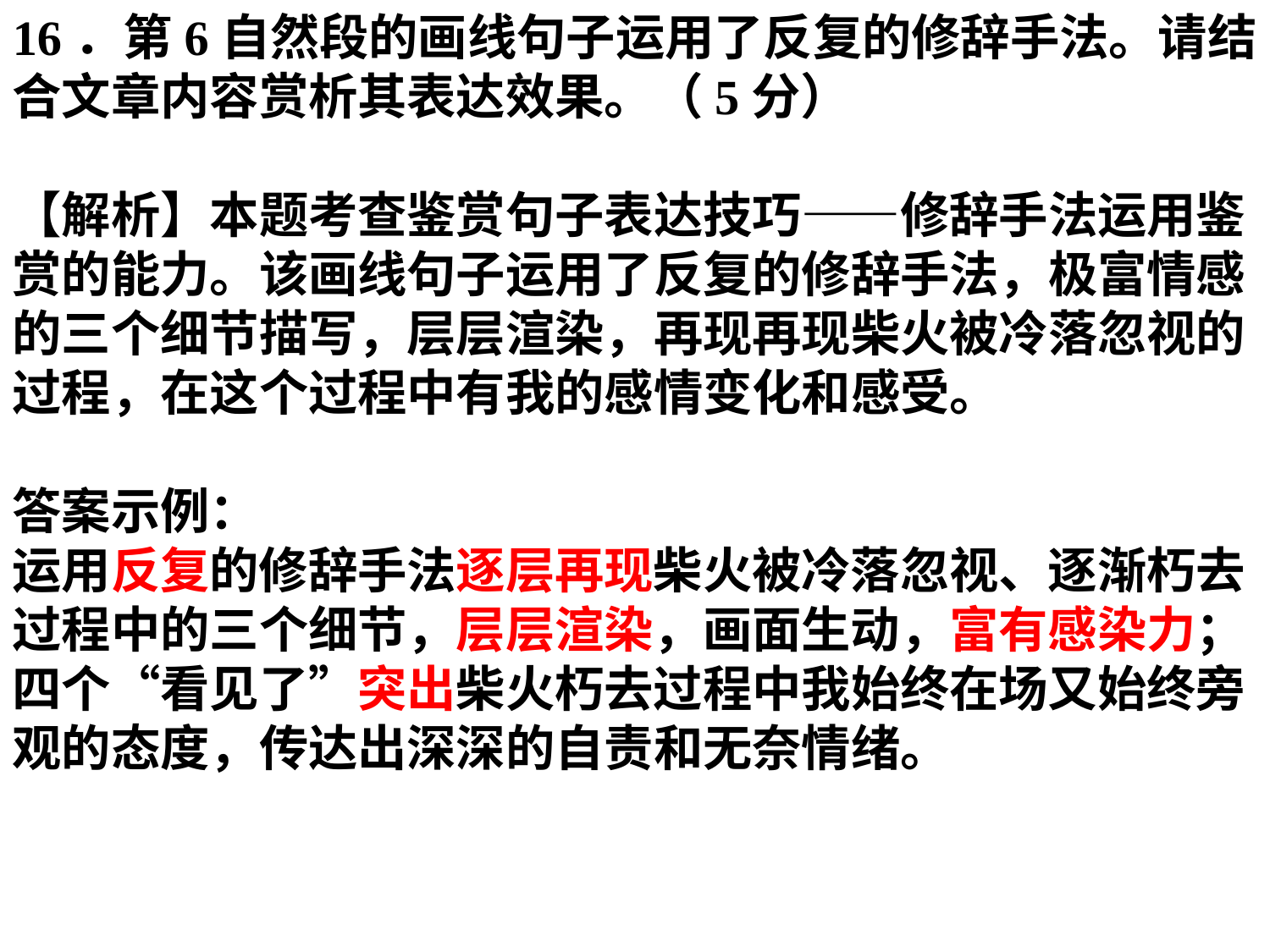

16．第6自然段的画线句子运用了反复的修辞手法。请结合文章内容赏析其表达效果。（5分）

【解析】本题考查鉴赏句子表达技巧——修辞手法运用鉴赏的能力。该画线句子运用了反复的修辞手法，极富情感的三个细节描写，层层渲染，再现再现柴火被冷落忽视的过程，在这个过程中有我的感情变化和感受。

答案示例：
运用反复的修辞手法逐层再现柴火被冷落忽视、逐渐朽去过程中的三个细节，层层渲染，画面生动，富有感染力；四个“看见了”突出柴火朽去过程中我始终在场又始终旁观的态度，传达出深深的自责和无奈情绪。